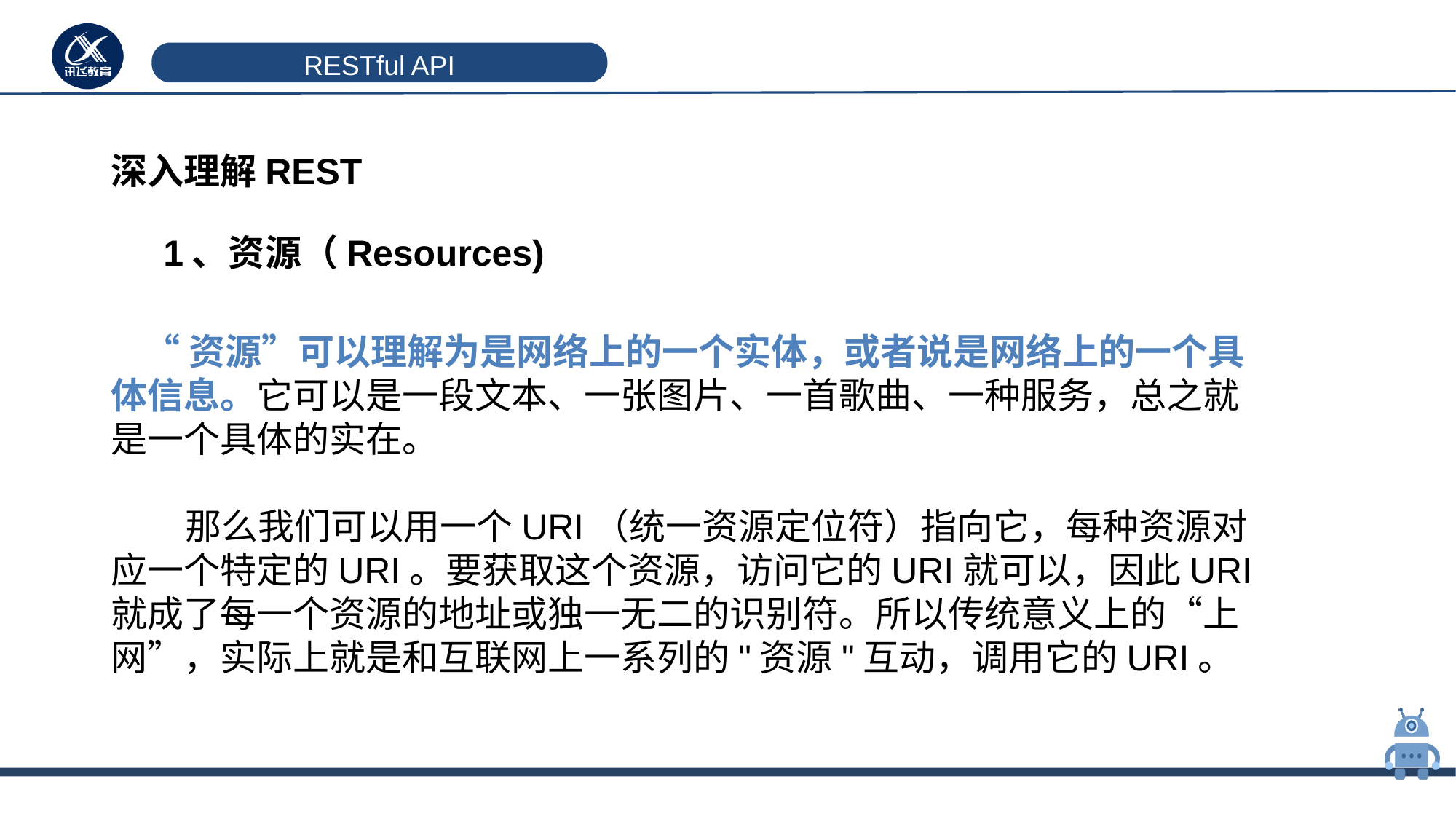

# RESTful API
深入理解REST
1、资源（Resources)
    “资源”可以理解为是网络上的一个实体，或者说是网络上的一个具体信息。它可以是一段文本、一张图片、一首歌曲、一种服务，总之就是一个具体的实在。

        那么我们可以用一个URI（统一资源定位符）指向它，每种资源对应一个特定的URI。要获取这个资源，访问它的URI就可以，因此URI就成了每一个资源的地址或独一无二的识别符。所以传统意义上的“上网”，实际上就是和互联网上一系列的"资源"互动，调用它的URI。